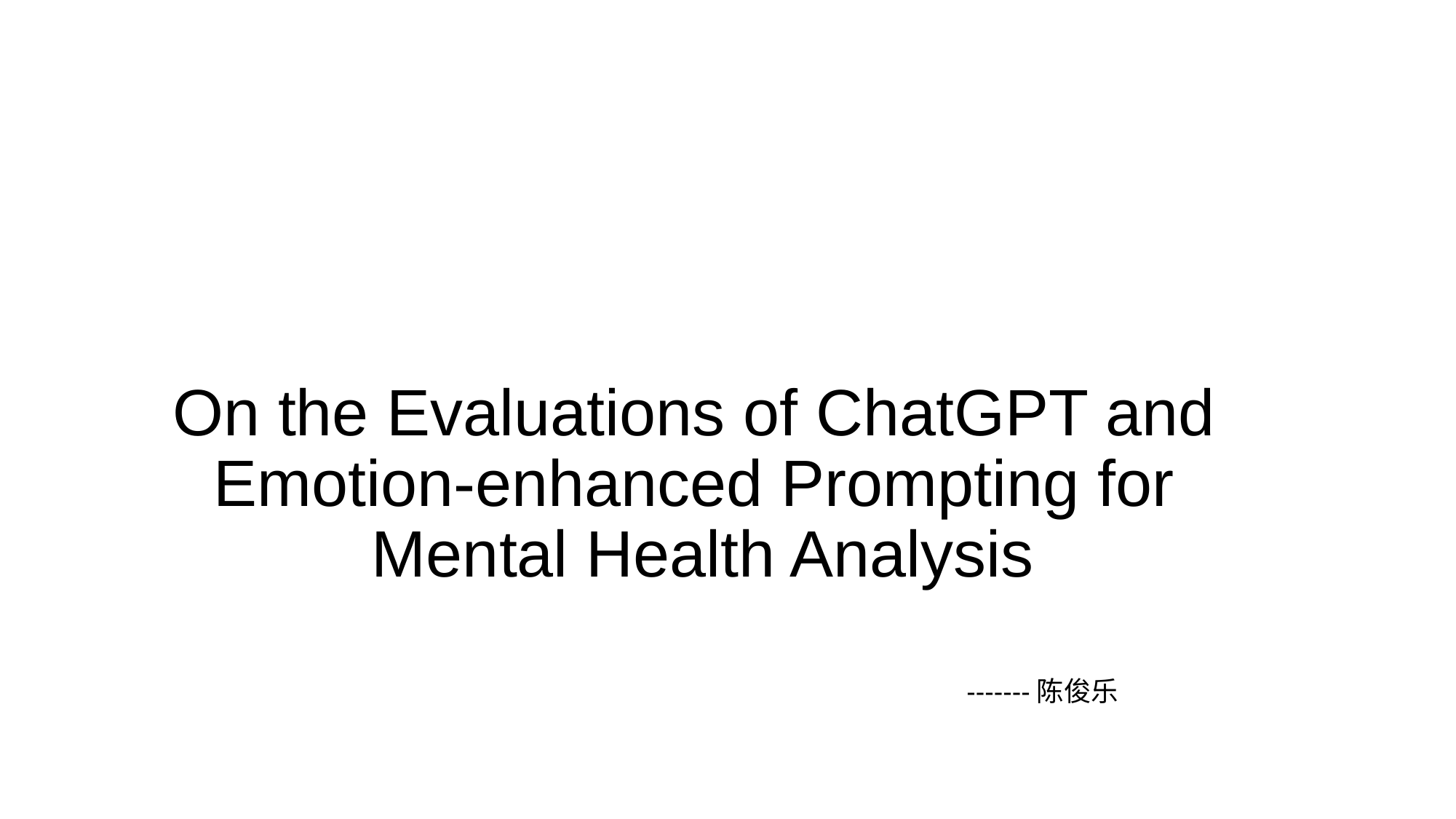

# On the Evaluations of ChatGPT and Emotion-enhanced Prompting for Mental Health Analysis
-------陈俊乐